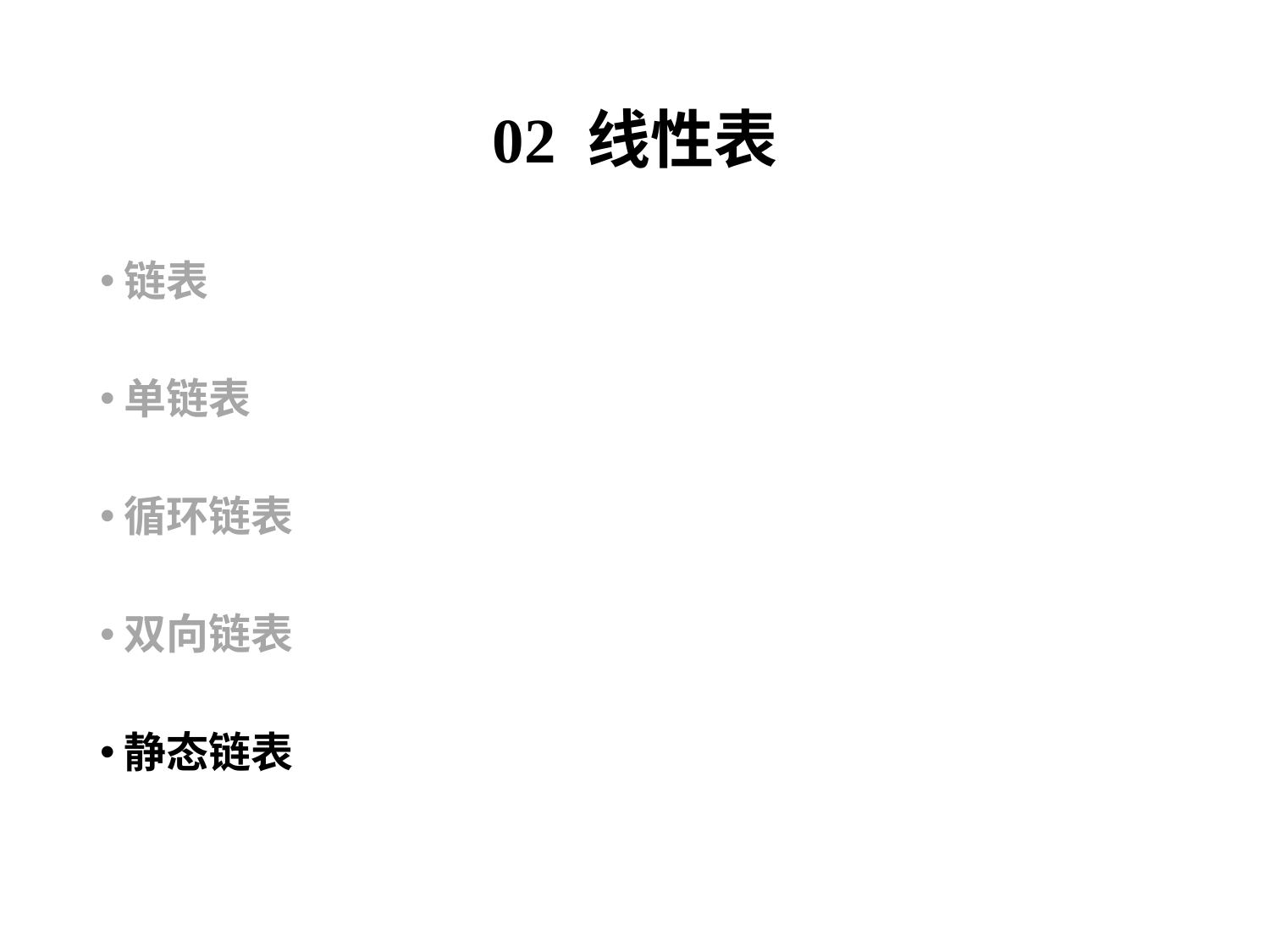

# 02 线性表
链表

单链表

循环链表

双向链表

静态链表